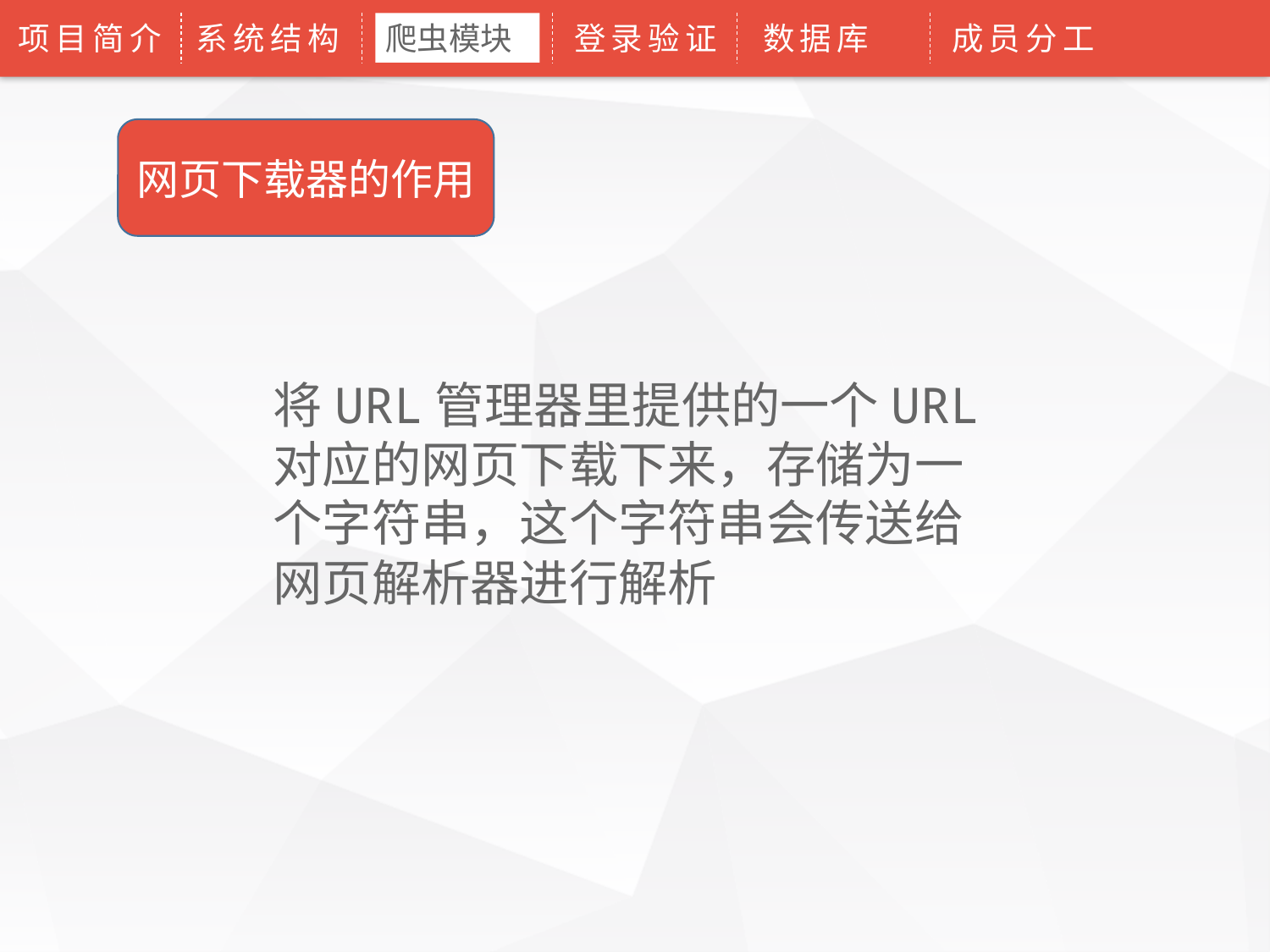

项目简介
系统结构
爬虫模块
登录验证
数据库
成员分工

网页下载器的作用
将URL管理器里提供的一个URL对应的网页下载下来，存储为一个字符串，这个字符串会传送给网页解析器进行解析